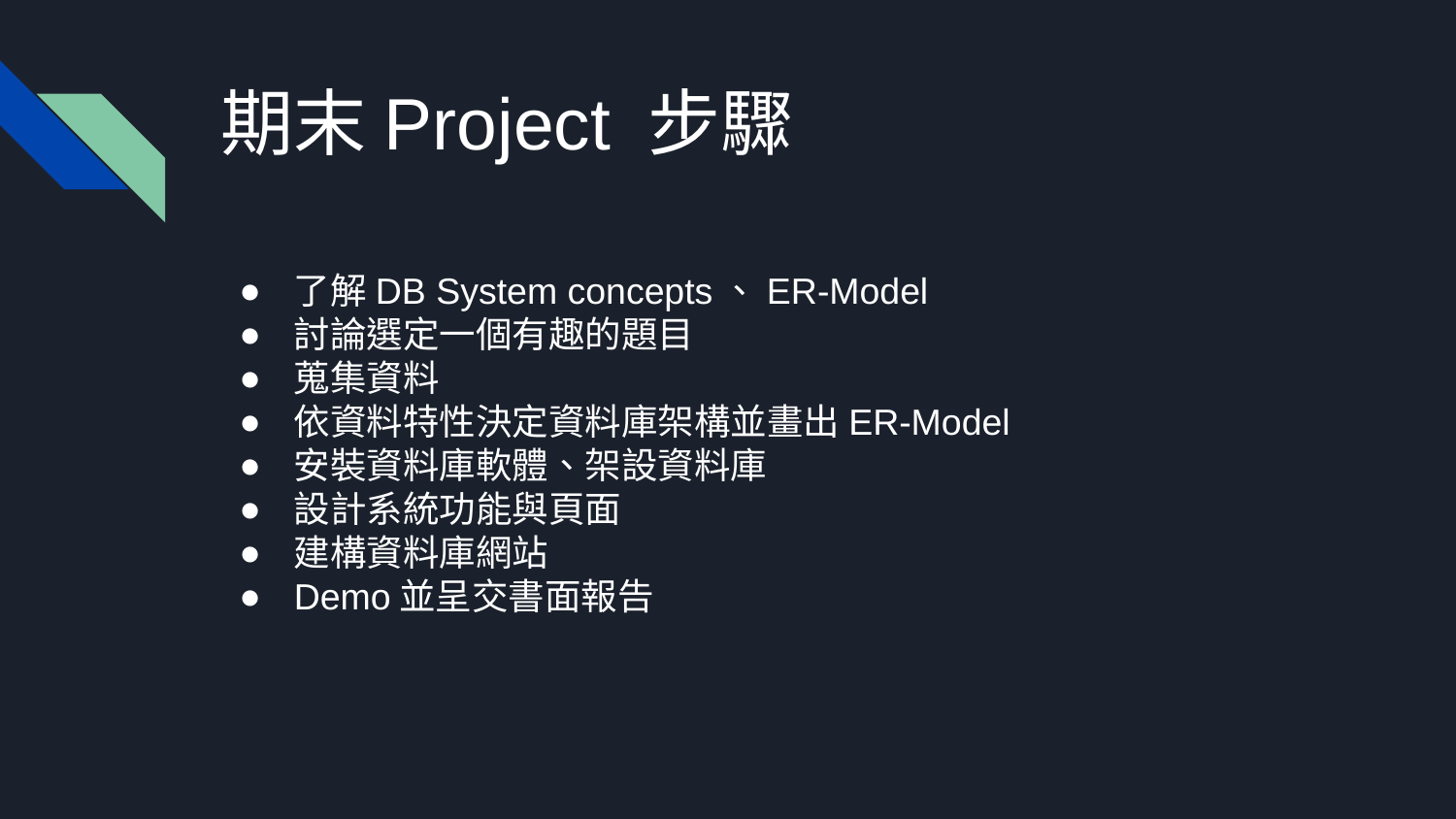

# 期末Project 步驟
了解DB System concepts、ER-Model
討論選定一個有趣的題目
蒐集資料
依資料特性決定資料庫架構並畫出ER-Model
安裝資料庫軟體、架設資料庫
設計系統功能與頁面
建構資料庫網站
Demo並呈交書面報告